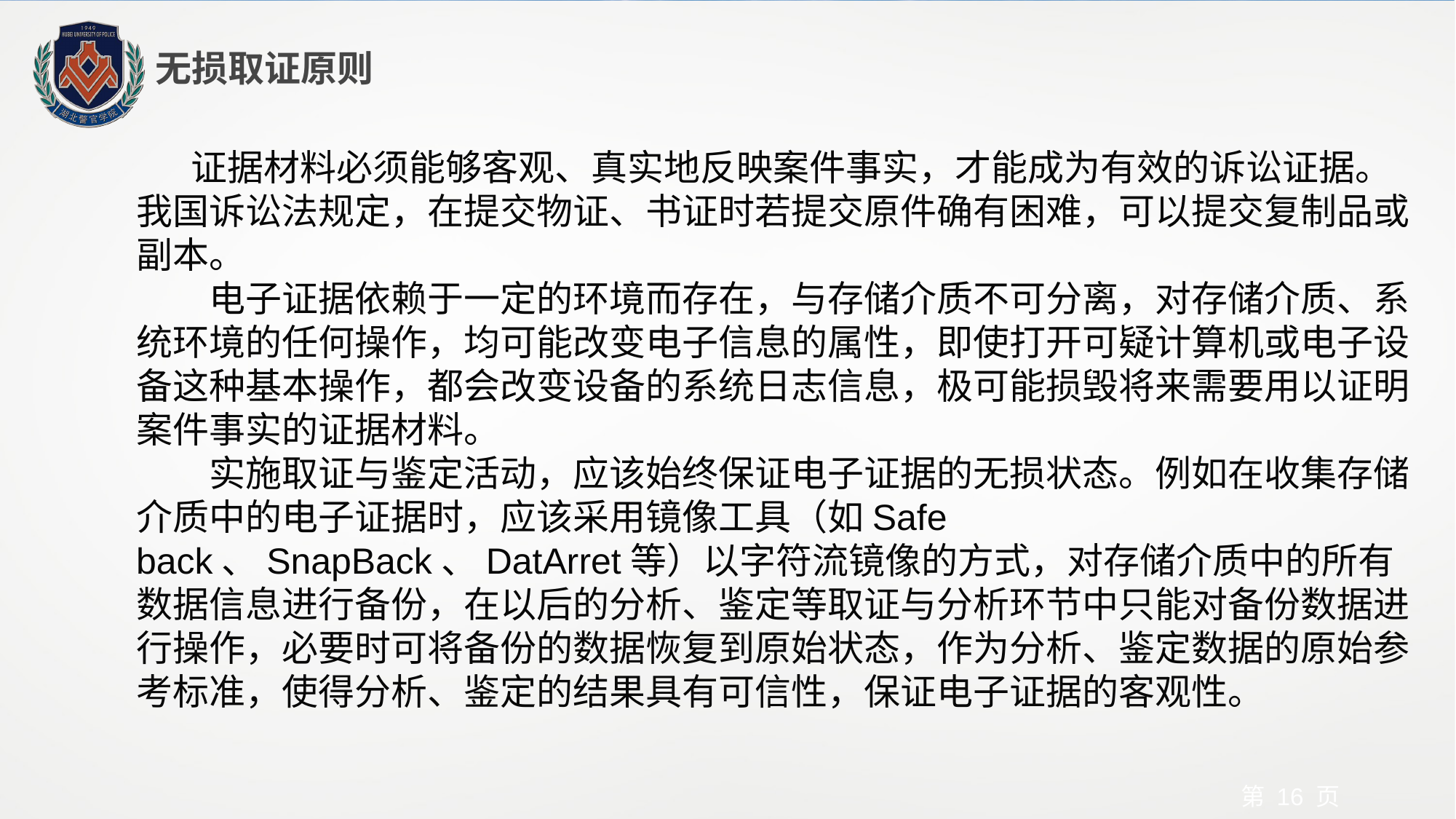

无损取证原则
　　证据材料必须能够客观、真实地反映案件事实，才能成为有效的诉讼证据。我国诉讼法规定，在提交物证、书证时若提交原件确有困难，可以提交复制品或副本。
　　电子证据依赖于一定的环境而存在，与存储介质不可分离，对存储介质、系统环境的任何操作，均可能改变电子信息的属性，即使打开可疑计算机或电子设备这种基本操作，都会改变设备的系统日志信息，极可能损毁将来需要用以证明案件事实的证据材料。
　　实施取证与鉴定活动，应该始终保证电子证据的无损状态。例如在收集存储介质中的电子证据时，应该采用镜像工具（如Safe back、SnapBack、DatArret等）以字符流镜像的方式，对存储介质中的所有数据信息进行备份，在以后的分析、鉴定等取证与分析环节中只能对备份数据进行操作，必要时可将备份的数据恢复到原始状态，作为分析、鉴定数据的原始参考标准，使得分析、鉴定的结果具有可信性，保证电子证据的客观性。